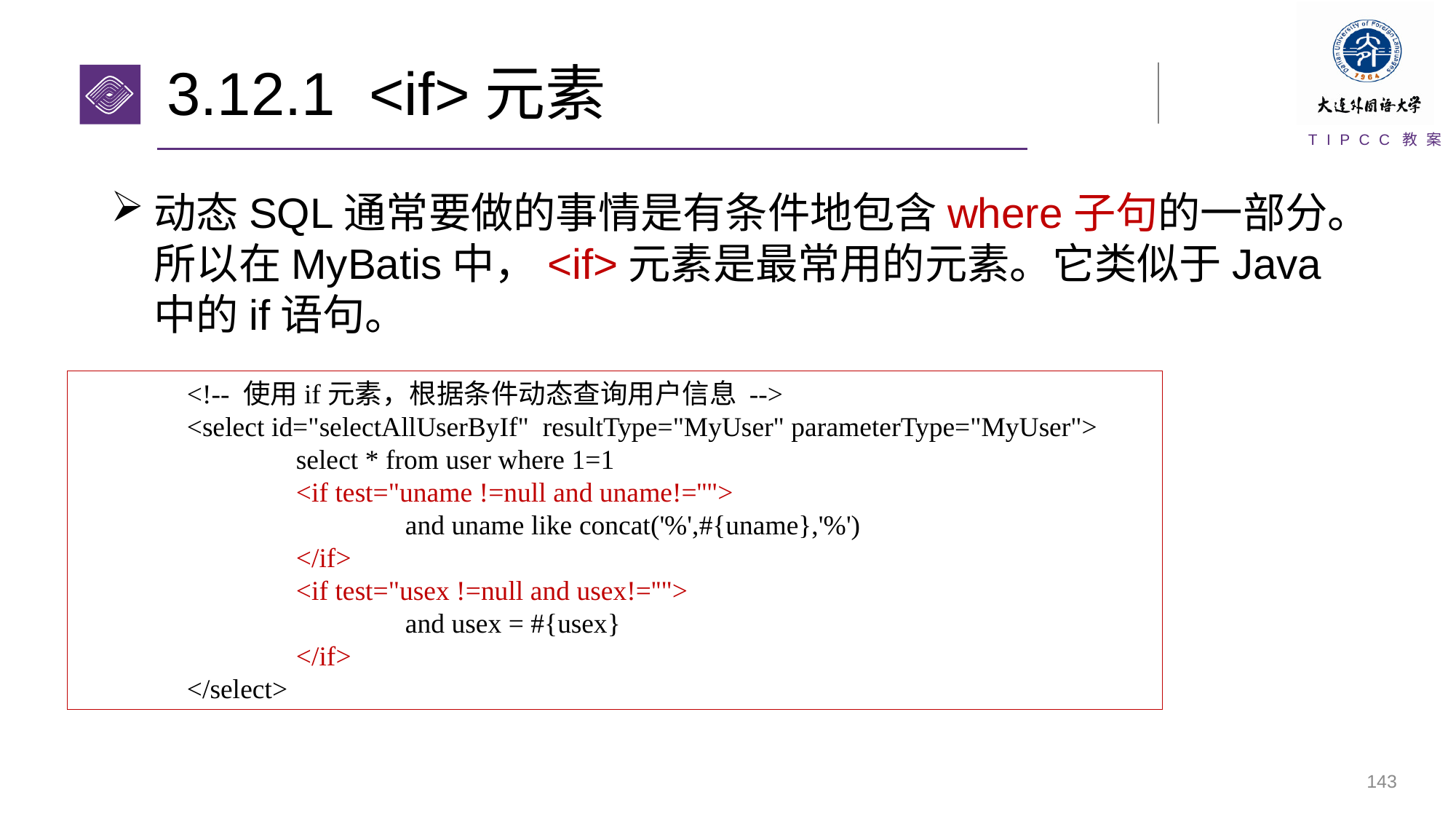

# 3.12.1  <if>元素
动态SQL通常要做的事情是有条件地包含where子句的一部分。所以在MyBatis中，<if>元素是最常用的元素。它类似于Java中的if语句。
	<!-- 使用if元素，根据条件动态查询用户信息 -->
	<select id="selectAllUserByIf"  resultType="MyUser" parameterType="MyUser">
		select * from user where 1=1
		<if test="uname !=null and uname!=''">
			and uname like concat('%',#{uname},'%')
		</if>
		<if test="usex !=null and usex!=''">
			and usex = #{usex}
		</if>
	</select>
143